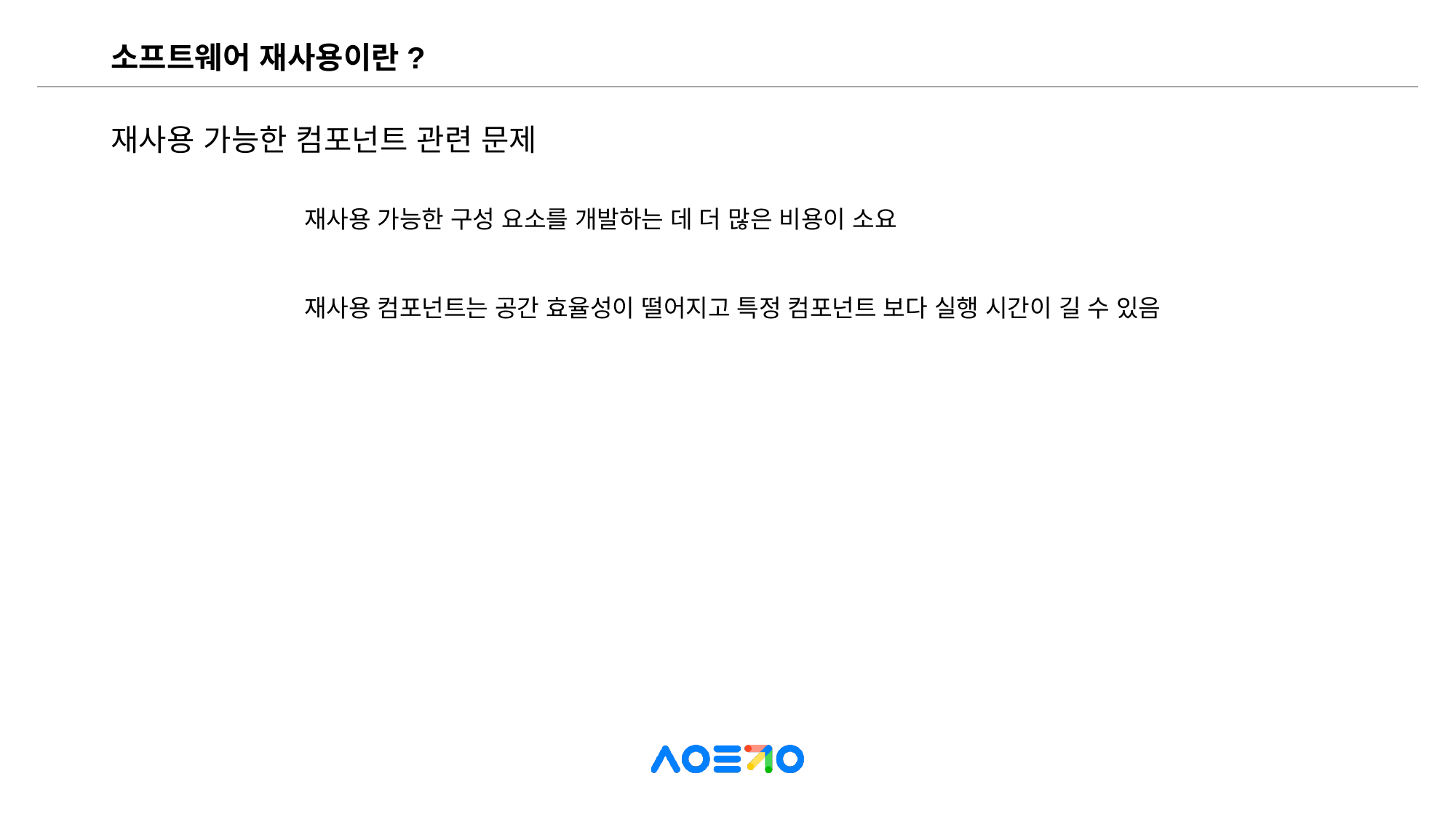

# 소프트웨어 재사용이란?
재사용 가능한 컴포넌트 관련 문제
재사용 가능한 구성 요소를 개발하는 데 더 많은 비용이 소요

재사용 컴포넌트는 공간 효율성이 떨어지고 특정 컴포넌트 보다 실행 시간이 길 수 있음